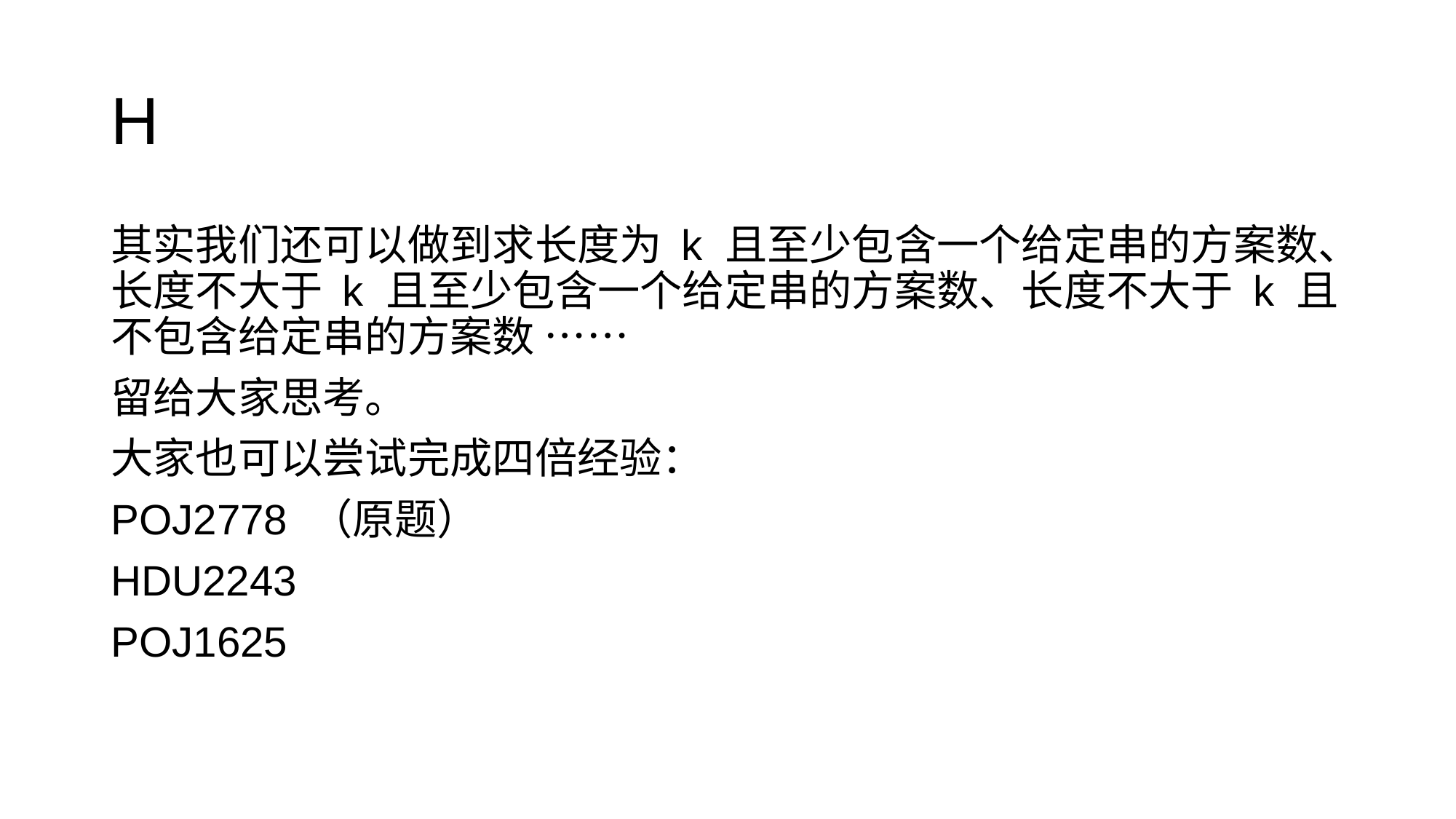

# H
其实我们还可以做到求长度为 k 且至少包含一个给定串的方案数、长度不大于 k 且至少包含一个给定串的方案数、长度不大于 k 且不包含给定串的方案数 ……
留给大家思考。
大家也可以尝试完成四倍经验：
POJ2778 （原题）
HDU2243
POJ1625